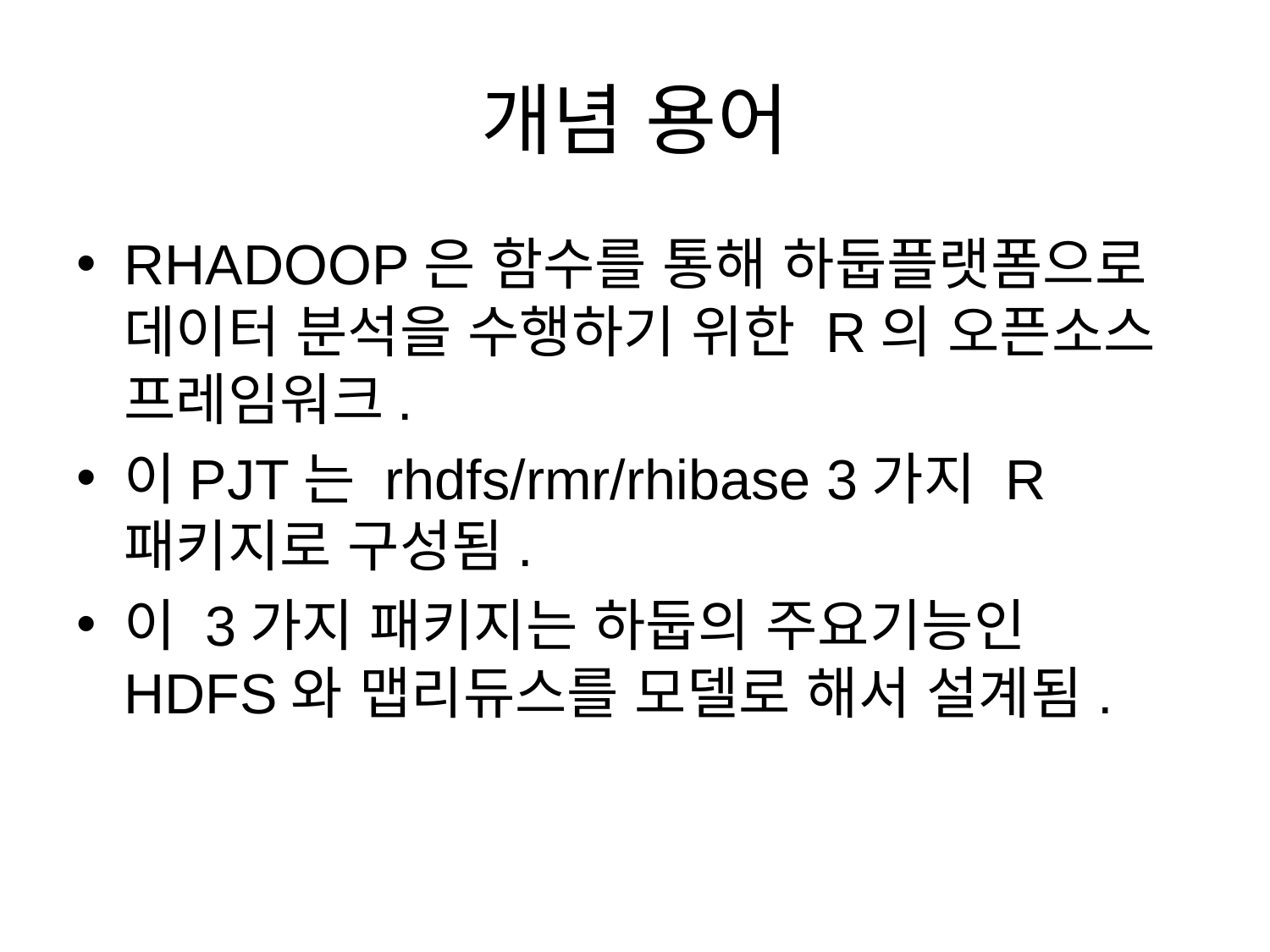

# 개념 용어
RHADOOP은 함수를 통해 하둡플랫폼으로 데이터 분석을 수행하기 위한 R의 오픈소스 프레임워크.
이PJT는 rhdfs/rmr/rhibase 3가지 R 패키지로 구성됨.
이 3가지 패키지는 하둡의 주요기능인 HDFS와 맵리듀스를 모델로 해서 설계됨.